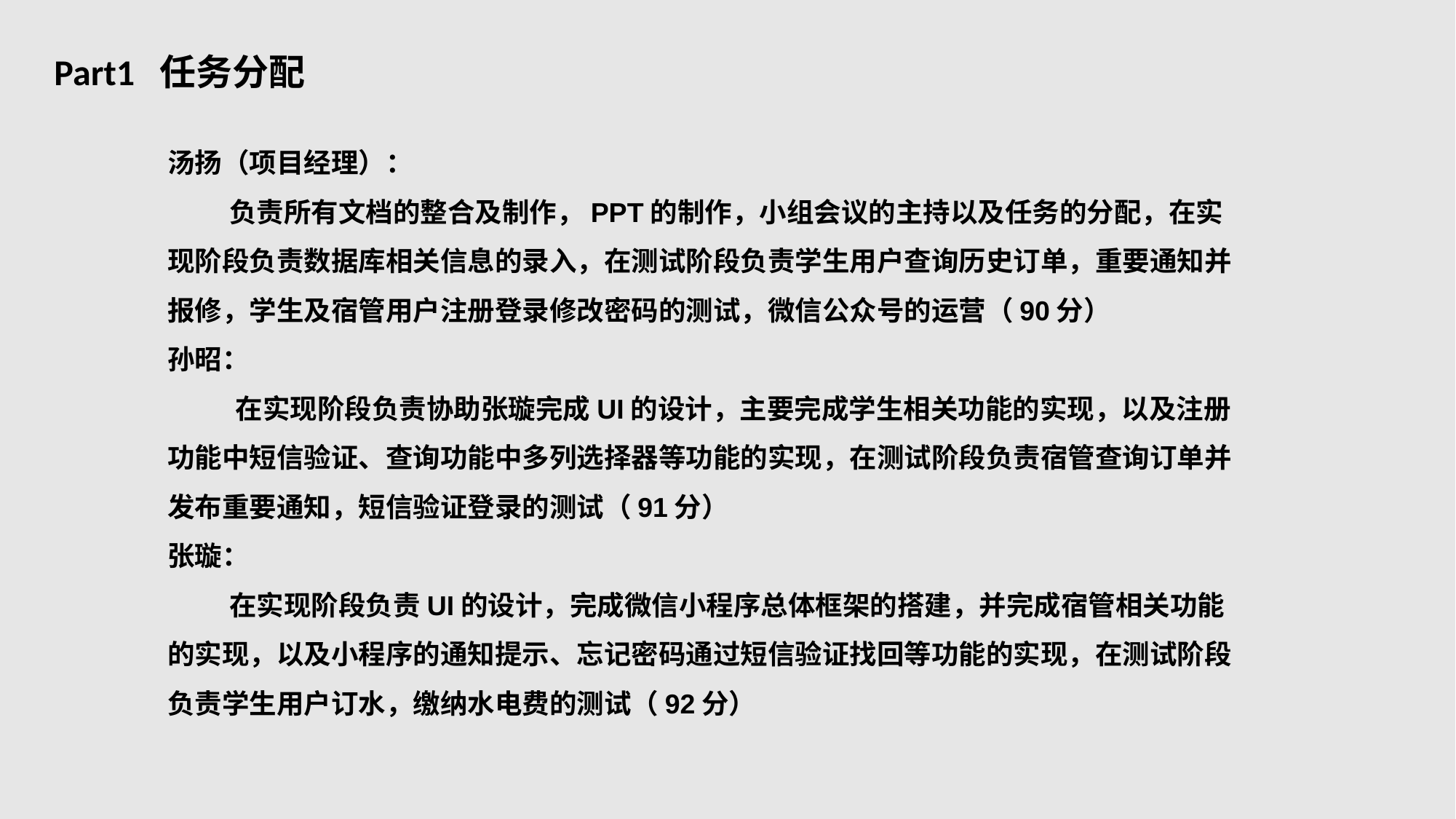

Part1  任务分配
汤扬（项目经理）：
         负责所有文档的整合及制作，PPT的制作，小组会议的主持以及任务的分配，在实现阶段负责数据库相关信息的录入，在测试阶段负责学生用户查询历史订单，重要通知并报修，学生及宿管用户注册登录修改密码的测试，微信公众号的运营（90分）
孙昭：
          在实现阶段负责协助张璇完成UI的设计，主要完成学生相关功能的实现，以及注册功能中短信验证、查询功能中多列选择器等功能的实现，在测试阶段负责宿管查询订单并发布重要通知，短信验证登录的测试（91分）
张璇：
         在实现阶段负责UI的设计，完成微信小程序总体框架的搭建，并完成宿管相关功能的实现，以及小程序的通知提示、忘记密码通过短信验证找回等功能的实现，在测试阶段负责学生用户订水，缴纳水电费的测试（92分）